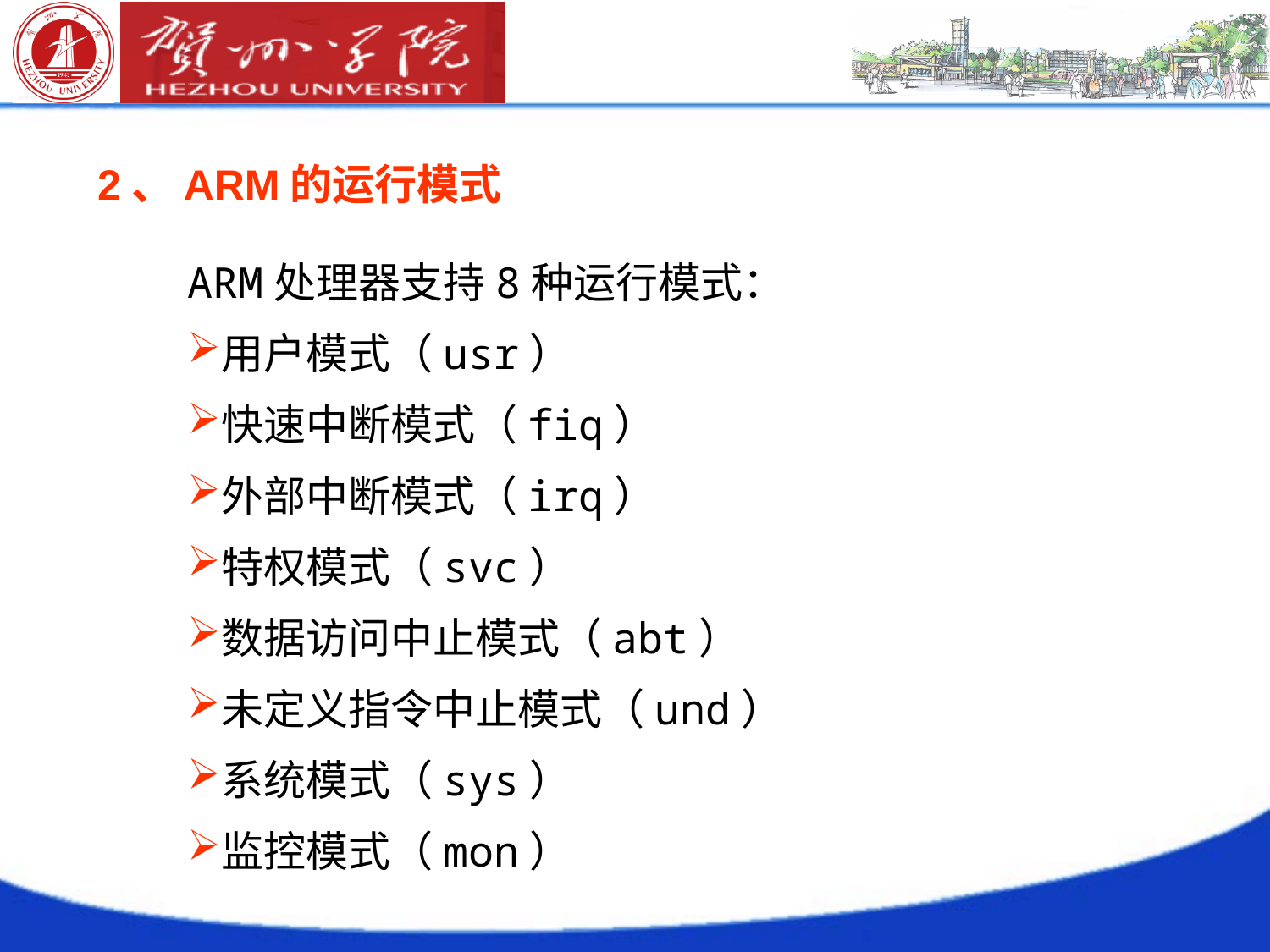

2、ARM的运行模式
ARM处理器支持8种运行模式：
用户模式（usr）
快速中断模式（fiq）
外部中断模式（irq）
特权模式（svc）
数据访问中止模式（abt）
未定义指令中止模式（und）
系统模式（sys）
监控模式（mon）
# */94